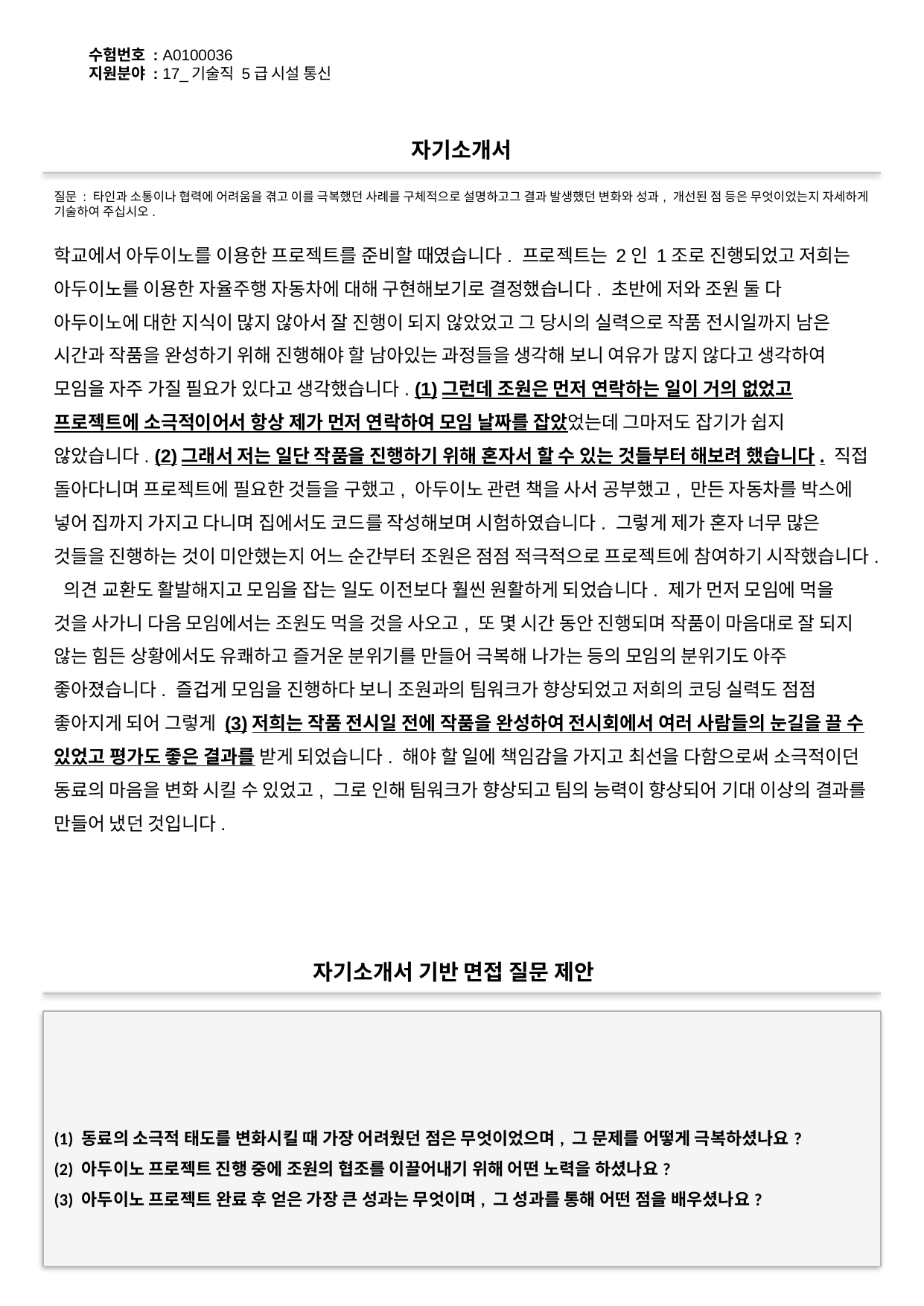

수험번호 : A0100036
지원분야 : 17_기술직 5급 시설 통신
#

자기소개서

질문 : 타인과 소통이나 협력에 어려움을 겪고 이를 극복했던 사례를 구체적으로 설명하고그 결과 발생했던 변화와 성과, 개선된 점 등은 무엇이었는지 자세하게 기술하여 주십시오.

학교에서 아두이노를 이용한 프로젝트를 준비할 때였습니다. 프로젝트는 2인 1조로 진행되었고 저희는 아두이노를 이용한 자율주행 자동차에 대해 구현해보기로 결정했습니다. 초반에 저와 조원 둘 다 아두이노에 대한 지식이 많지 않아서 잘 진행이 되지 않았었고 그 당시의 실력으로 작품 전시일까지 남은 시간과 작품을 완성하기 위해 진행해야 할 남아있는 과정들을 생각해 보니 여유가 많지 않다고 생각하여 모임을 자주 가질 필요가 있다고 생각했습니다. (1)그런데 조원은 먼저 연락하는 일이 거의 없었고 프로젝트에 소극적이어서 항상 제가 먼저 연락하여 모임 날짜를 잡았었는데 그마저도 잡기가 쉽지 않았습니다. (2)그래서 저는 일단 작품을 진행하기 위해 혼자서 할 수 있는 것들부터 해보려 했습니다. 직접 돌아다니며 프로젝트에 필요한 것들을 구했고, 아두이노 관련 책을 사서 공부했고, 만든 자동차를 박스에 넣어 집까지 가지고 다니며 집에서도 코드를 작성해보며 시험하였습니다. 그렇게 제가 혼자 너무 많은 것들을 진행하는 것이 미안했는지 어느 순간부터 조원은 점점 적극적으로 프로젝트에 참여하기 시작했습니다. 의견 교환도 활발해지고 모임을 잡는 일도 이전보다 훨씬 원활하게 되었습니다. 제가 먼저 모임에 먹을 것을 사가니 다음 모임에서는 조원도 먹을 것을 사오고, 또 몇 시간 동안 진행되며 작품이 마음대로 잘 되지 않는 힘든 상황에서도 유쾌하고 즐거운 분위기를 만들어 극복해 나가는 등의 모임의 분위기도 아주 좋아졌습니다. 즐겁게 모임을 진행하다 보니 조원과의 팀워크가 향상되었고 저희의 코딩 실력도 점점 좋아지게 되어 그렇게 (3)저희는 작품 전시일 전에 작품을 완성하여 전시회에서 여러 사람들의 눈길을 끌 수 있었고 평가도 좋은 결과를 받게 되었습니다. 해야 할 일에 책임감을 가지고 최선을 다함으로써 소극적이던 동료의 마음을 변화 시킬 수 있었고, 그로 인해 팀워크가 향상되고 팀의 능력이 향상되어 기대 이상의 결과를 만들어 냈던 것입니다.

자기소개서 기반 면접 질문 제안

(1) 동료의 소극적 태도를 변화시킬 때 가장 어려웠던 점은 무엇이었으며, 그 문제를 어떻게 극복하셨나요?
(2) 아두이노 프로젝트 진행 중에 조원의 협조를 이끌어내기 위해 어떤 노력을 하셨나요?
(3) 아두이노 프로젝트 완료 후 얻은 가장 큰 성과는 무엇이며, 그 성과를 통해 어떤 점을 배우셨나요?